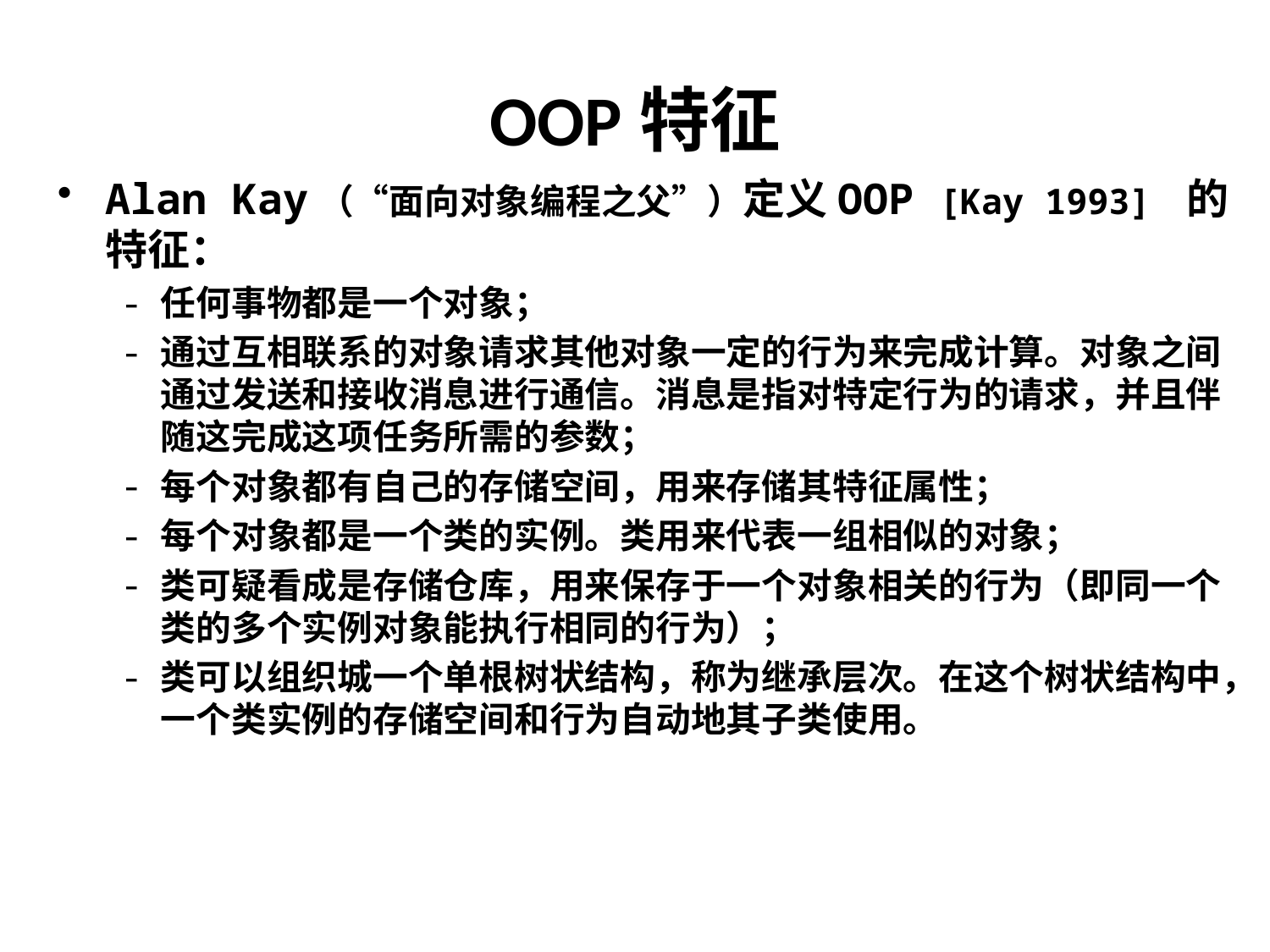

OOP特征
Alan Kay（“面向对象编程之父”）定义OOP [Kay 1993] 的特征：
任何事物都是一个对象；
通过互相联系的对象请求其他对象一定的行为来完成计算。对象之间通过发送和接收消息进行通信。消息是指对特定行为的请求，并且伴随这完成这项任务所需的参数；
每个对象都有自己的存储空间，用来存储其特征属性；
每个对象都是一个类的实例。类用来代表一组相似的对象；
类可疑看成是存储仓库，用来保存于一个对象相关的行为（即同一个类的多个实例对象能执行相同的行为）；
类可以组织城一个单根树状结构，称为继承层次。在这个树状结构中，一个类实例的存储空间和行为自动地其子类使用。